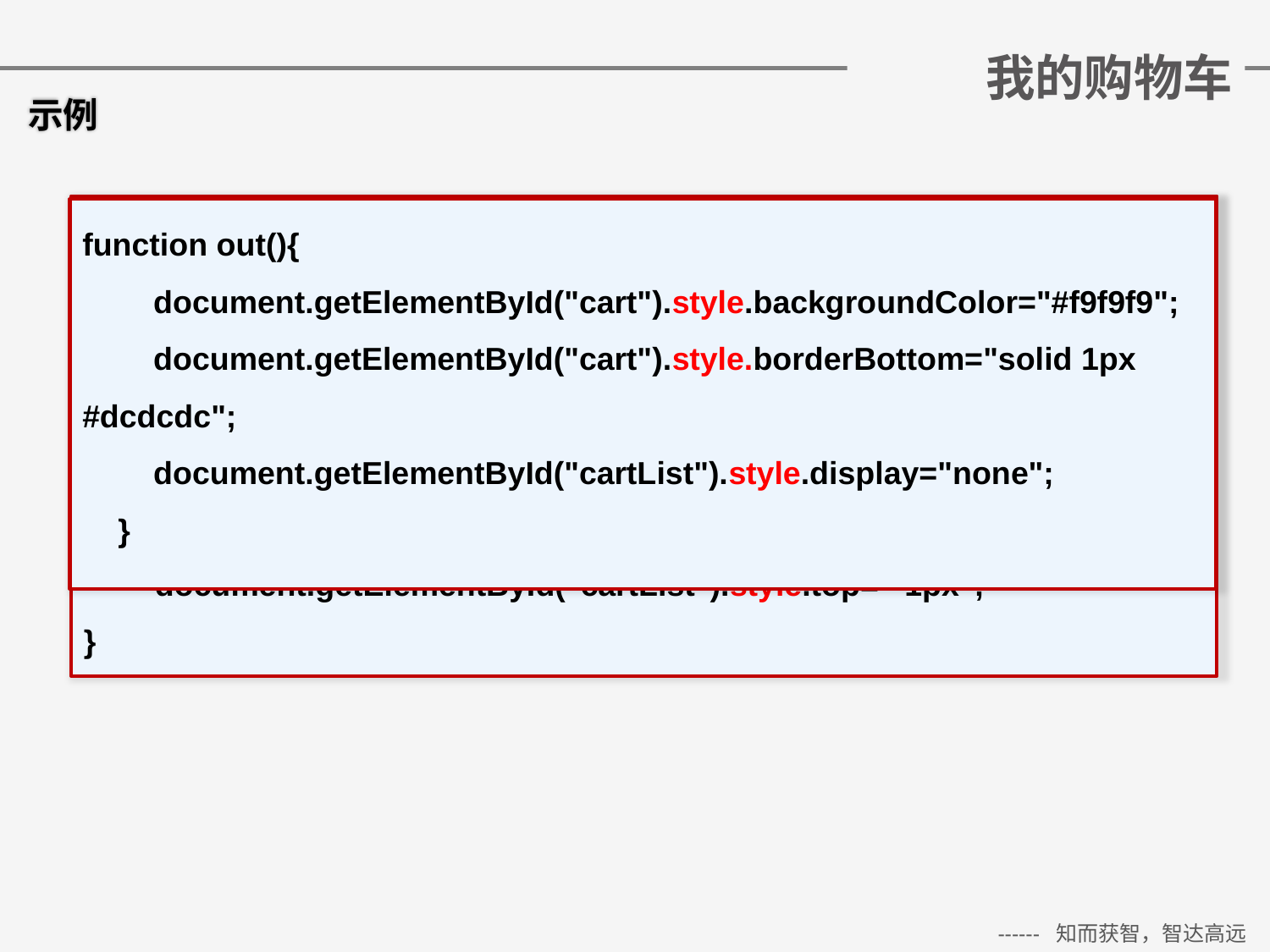

# 我的购物车
示例
function over(){
        document.getElementById("cart").style.backgroundColor="#ffffff";
        document.getElementById("cart").style.zIndex="100";
        document.getElementById("cart").style.borderBottom="none";
        document.getElementById("cartList").style.display="block";
        document.getElementById("cartList").style.position="relative";
        document.getElementById("cartList").style.top="-1px";
}
function out(){
        document.getElementById("cart").style.backgroundColor="#f9f9f9";
        document.getElementById("cart").style.borderBottom="solid 1px #dcdcdc";
        document.getElementById("cartList").style.display="none";
    }